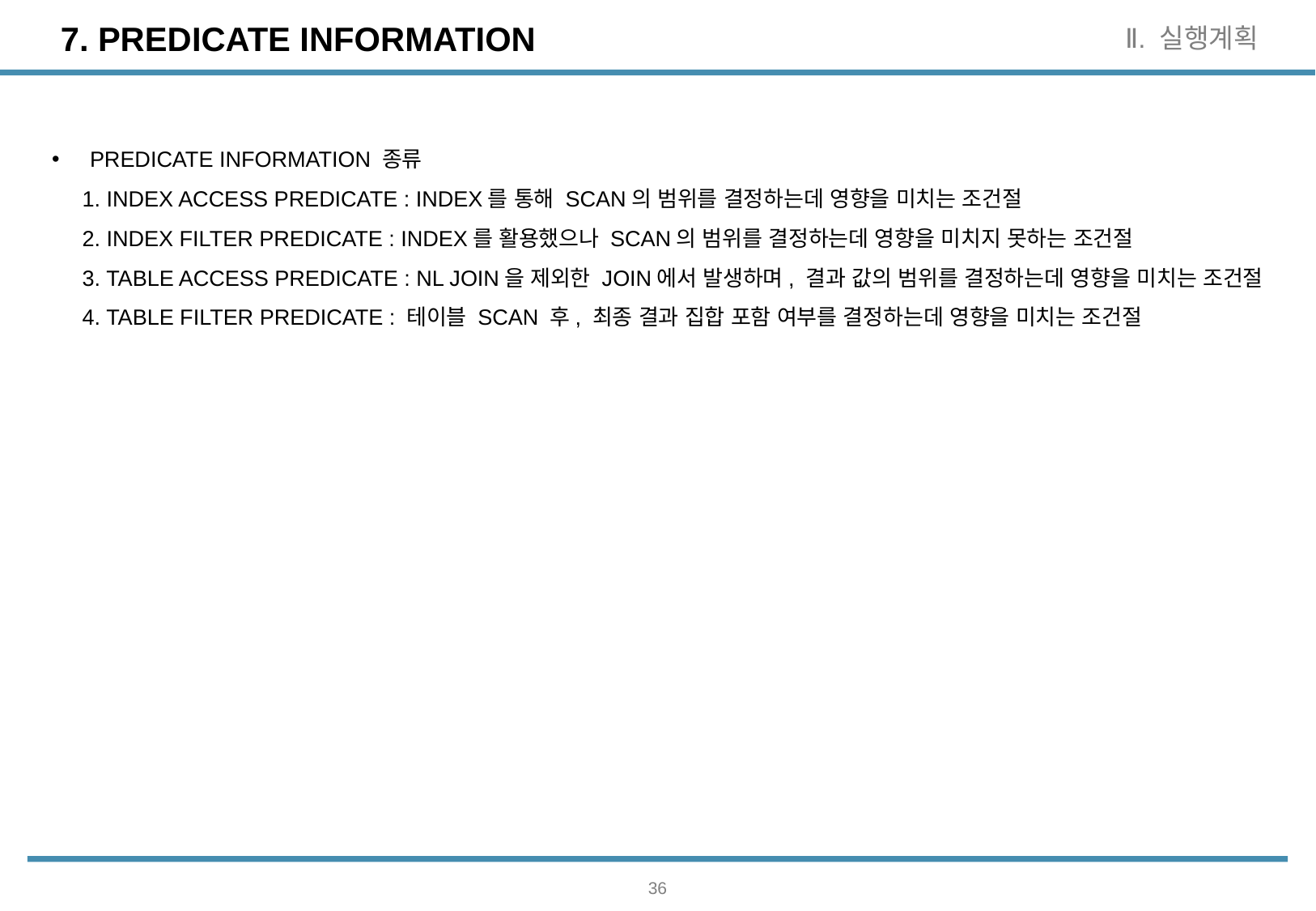

# 7. PREDICATE INFORMATION
Ⅱ. 실행계획
PREDICATE INFORMATION 종류
     1. INDEX ACCESS PREDICATE : INDEX를 통해 SCAN의 범위를 결정하는데 영향을 미치는 조건절
     2. INDEX FILTER PREDICATE : INDEX를 활용했으나 SCAN의 범위를 결정하는데 영향을 미치지 못하는 조건절
     3. TABLE ACCESS PREDICATE : NL JOIN을 제외한 JOIN에서 발생하며, 결과 값의 범위를 결정하는데 영향을 미치는 조건절
     4. TABLE FILTER PREDICATE : 테이블 SCAN 후, 최종 결과 집합 포함 여부를 결정하는데 영향을 미치는 조건절
36